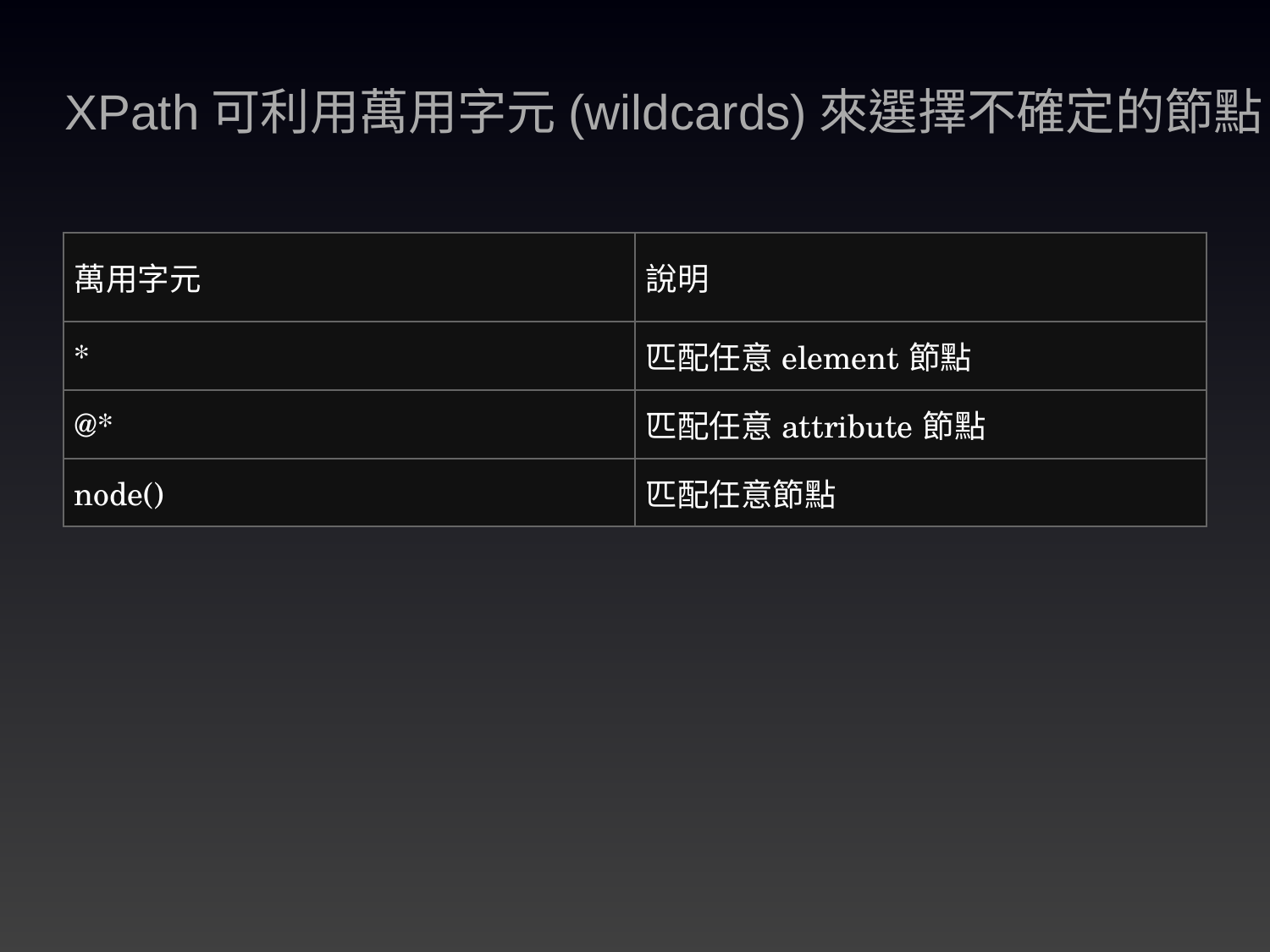

XPath可利用萬用字元(wildcards)來選擇不確定的節點

| 萬用字元 | 說明 |
| --- | --- |
| \* | 匹配任意element節點 |
| @\* | 匹配任意attribute節點 |
| node() | 匹配任意節點 |